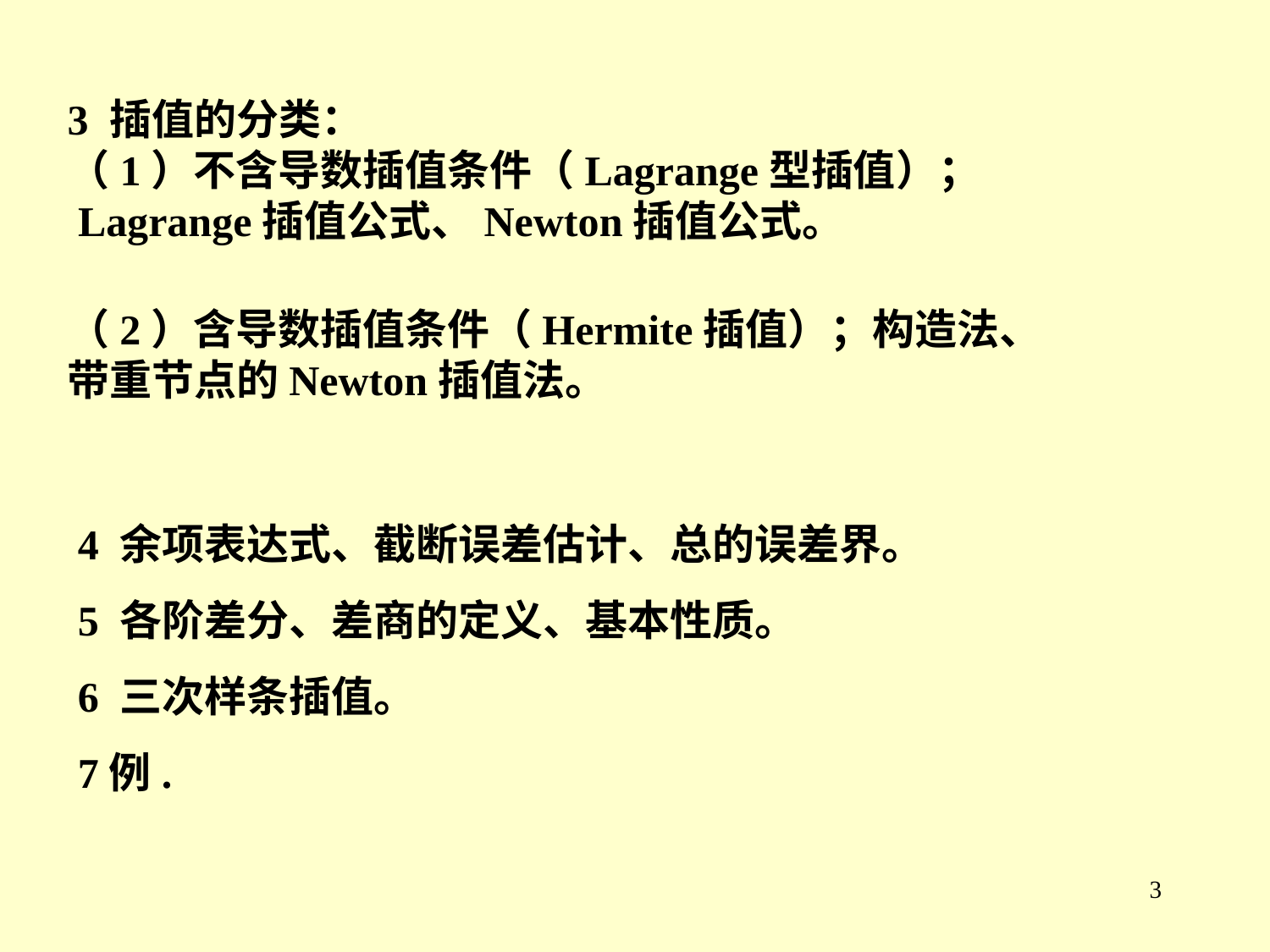

3 插值的分类：
（1）不含导数插值条件（Lagrange型插值）；
 Lagrange插值公式、Newton插值公式。
（2）含导数插值条件（Hermite插值）；构造法、
带重节点的Newton插值法。
4 余项表达式、截断误差估计、总的误差界。
5 各阶差分、差商的定义、基本性质。
6 三次样条插值。
7例.
3